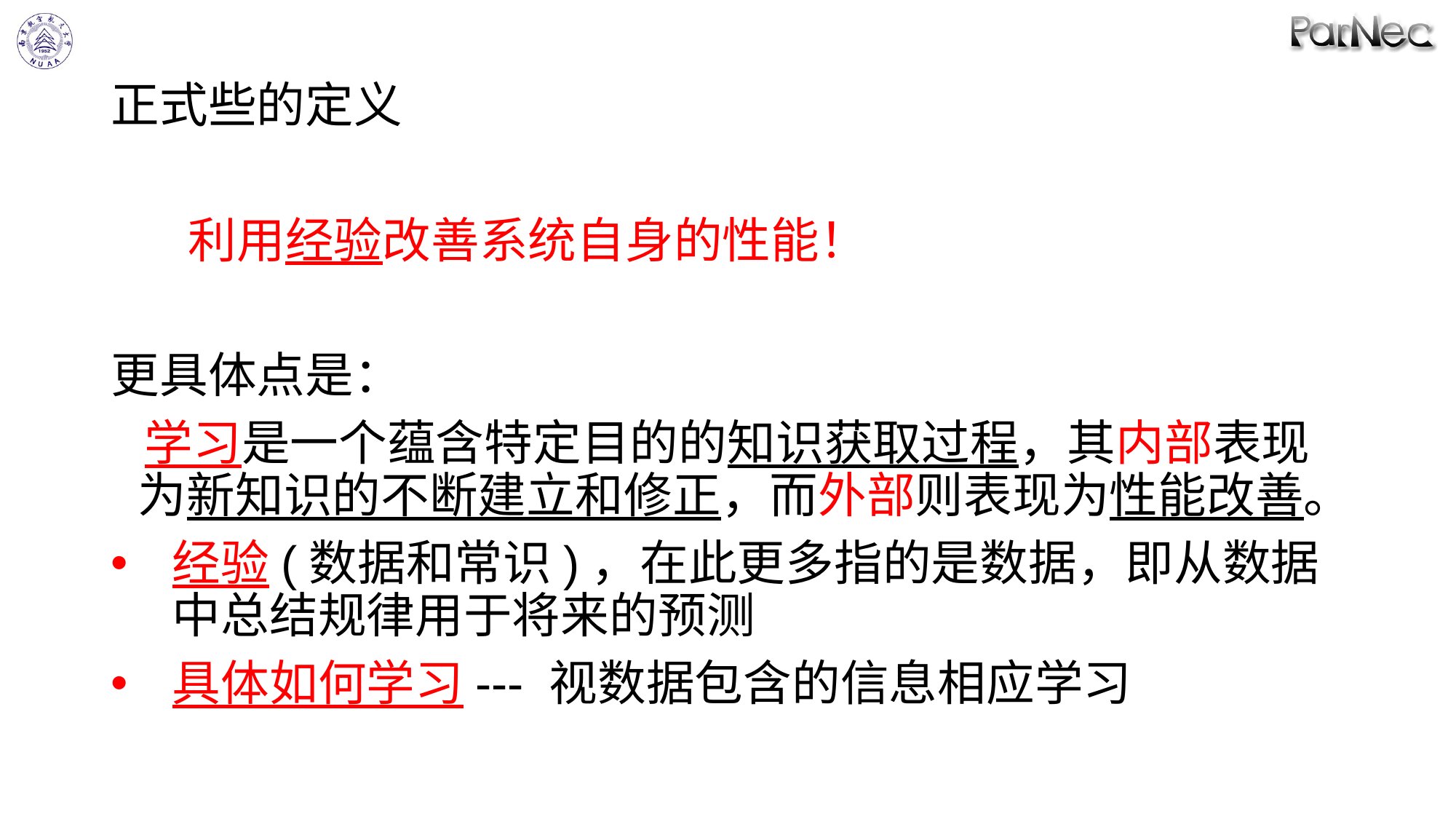

正式些的定义

      利用经验改善系统自身的性能！

更具体点是：
  学习是一个蕴含特定目的的知识获取过程，其内部表现为新知识的不断建立和修正，而外部则表现为性能改善。
经验(数据和常识)，在此更多指的是数据，即从数据中总结规律用于将来的预测
具体如何学习--- 视数据包含的信息相应学习